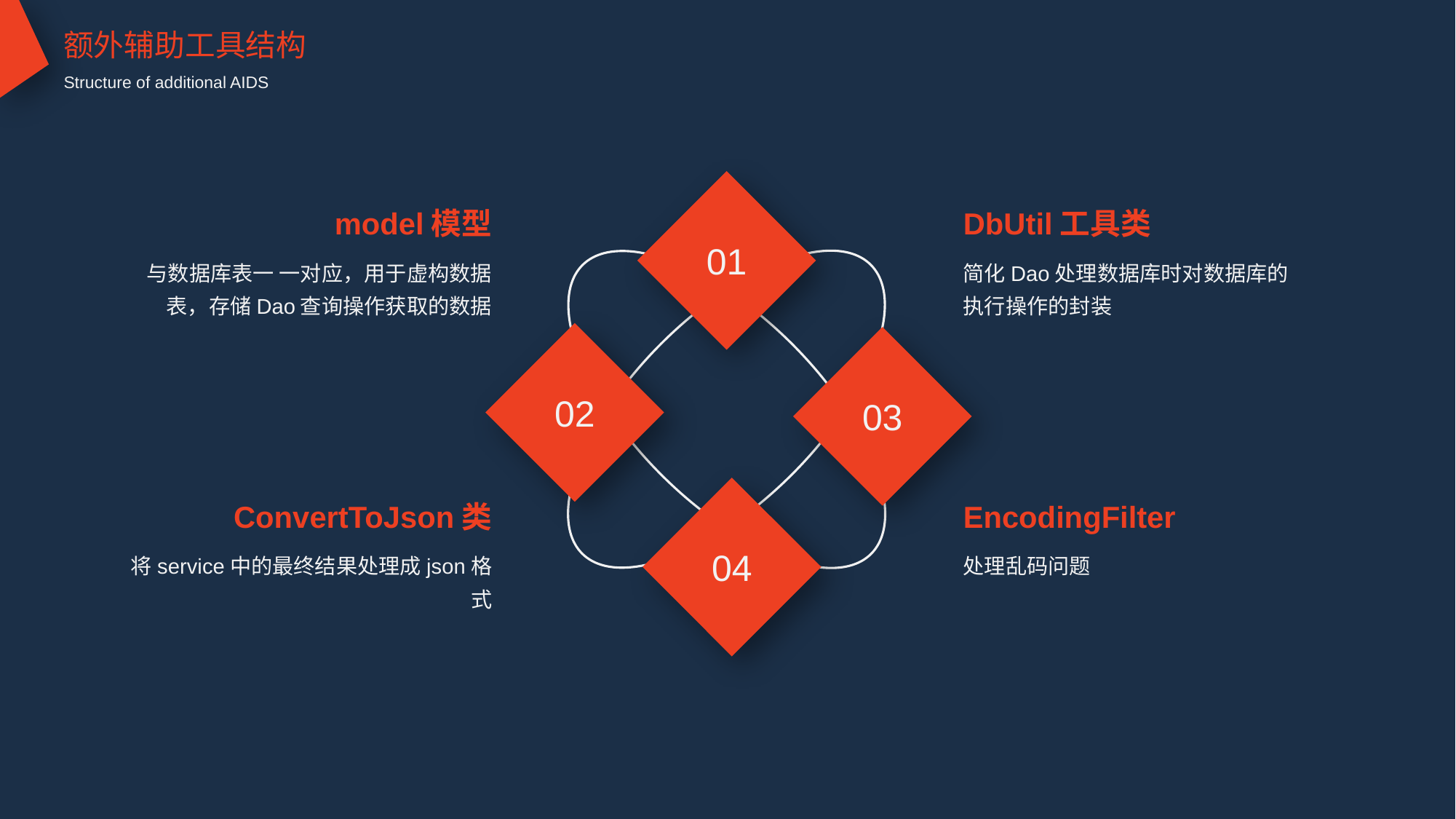

额外辅助工具结构
Structure of additional AIDS

01
DbUtil工具类
model模型
与数据库表一 一对应，用于虚构数据表，存储Dao查询操作获取的数据

简化Dao处理数据库时对数据库的执行操作的封装

02
03
04
ConvertToJson类
EncodingFilter
将service中的最终结果处理成json格式
处理乱码问题